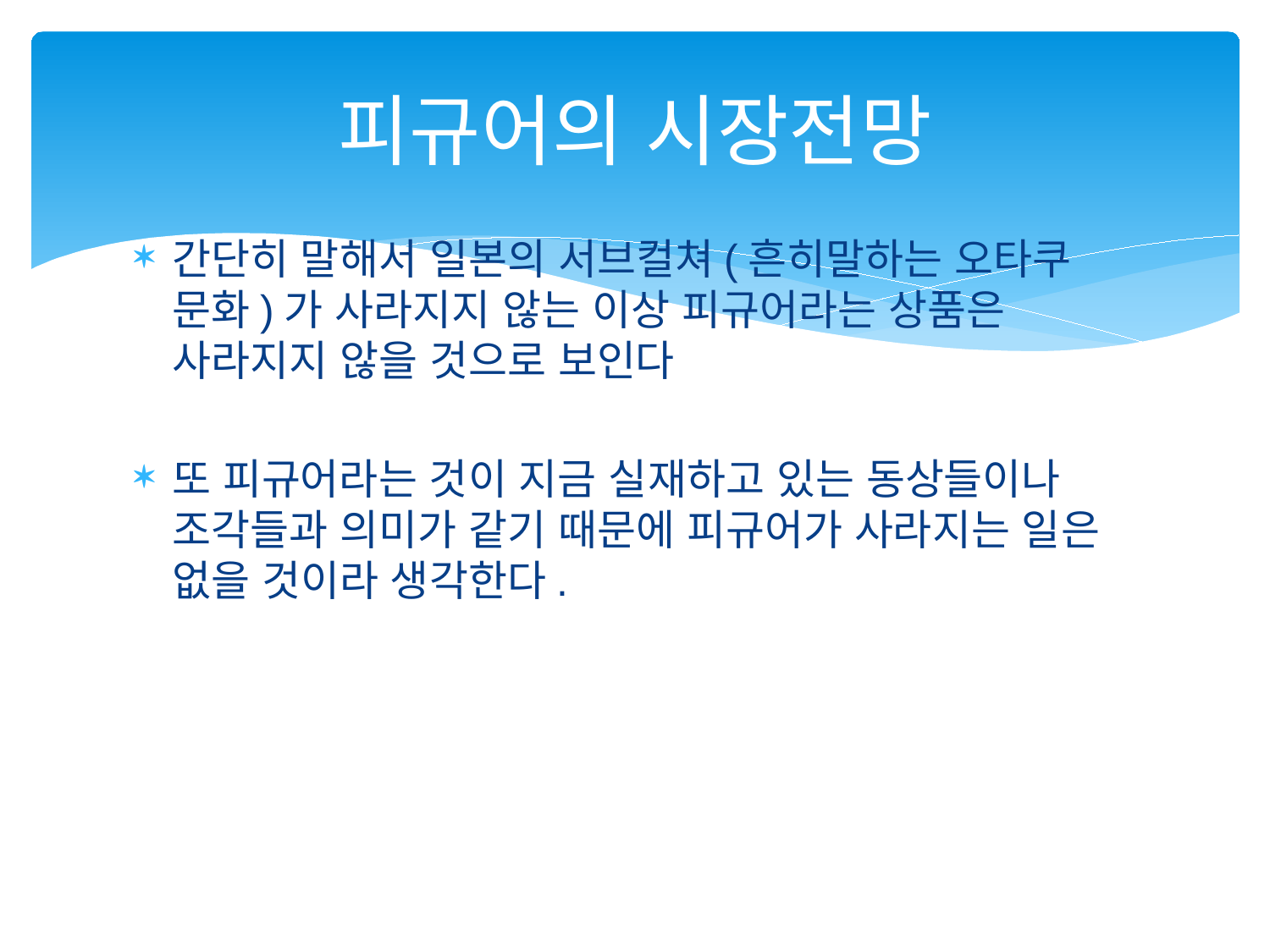

# 피규어의 시장전망
간단히 말해서 일본의 서브컬쳐(흔히말하는 오타쿠 문화)가 사라지지 않는 이상 피규어라는 상품은 사라지지 않을 것으로 보인다

또 피규어라는 것이 지금 실재하고 있는 동상들이나 조각들과 의미가 같기 때문에 피규어가 사라지는 일은 없을 것이라 생각한다.